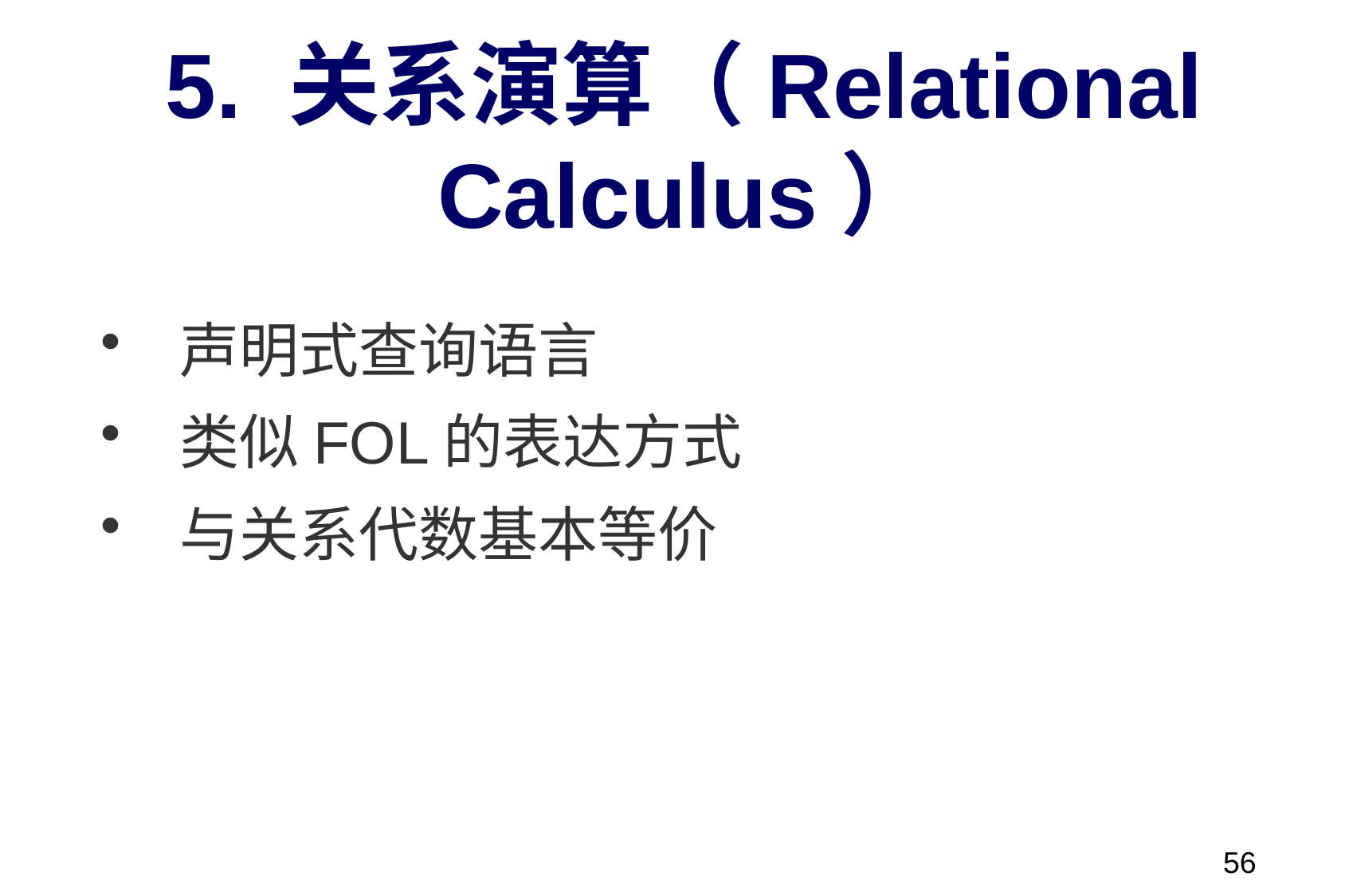

# 5. 关系演算（Relational Calculus）
声明式查询语言
类似FOL的表达方式
与关系代数基本等价
56